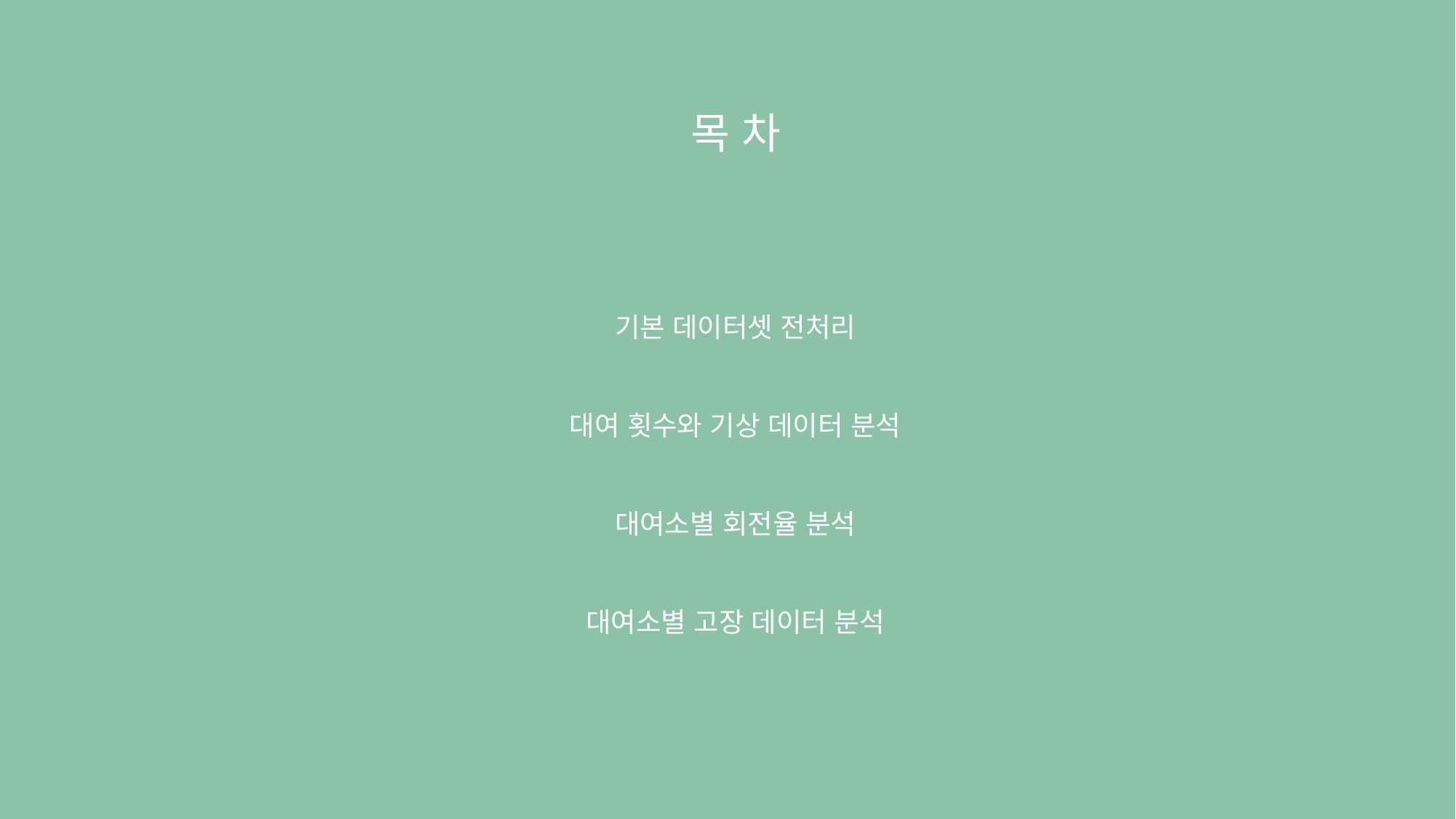

목 차
기본 데이터셋 전처리

대여 횟수와 기상 데이터 분석

대여소별 회전율 분석

대여소별 고장 데이터 분석